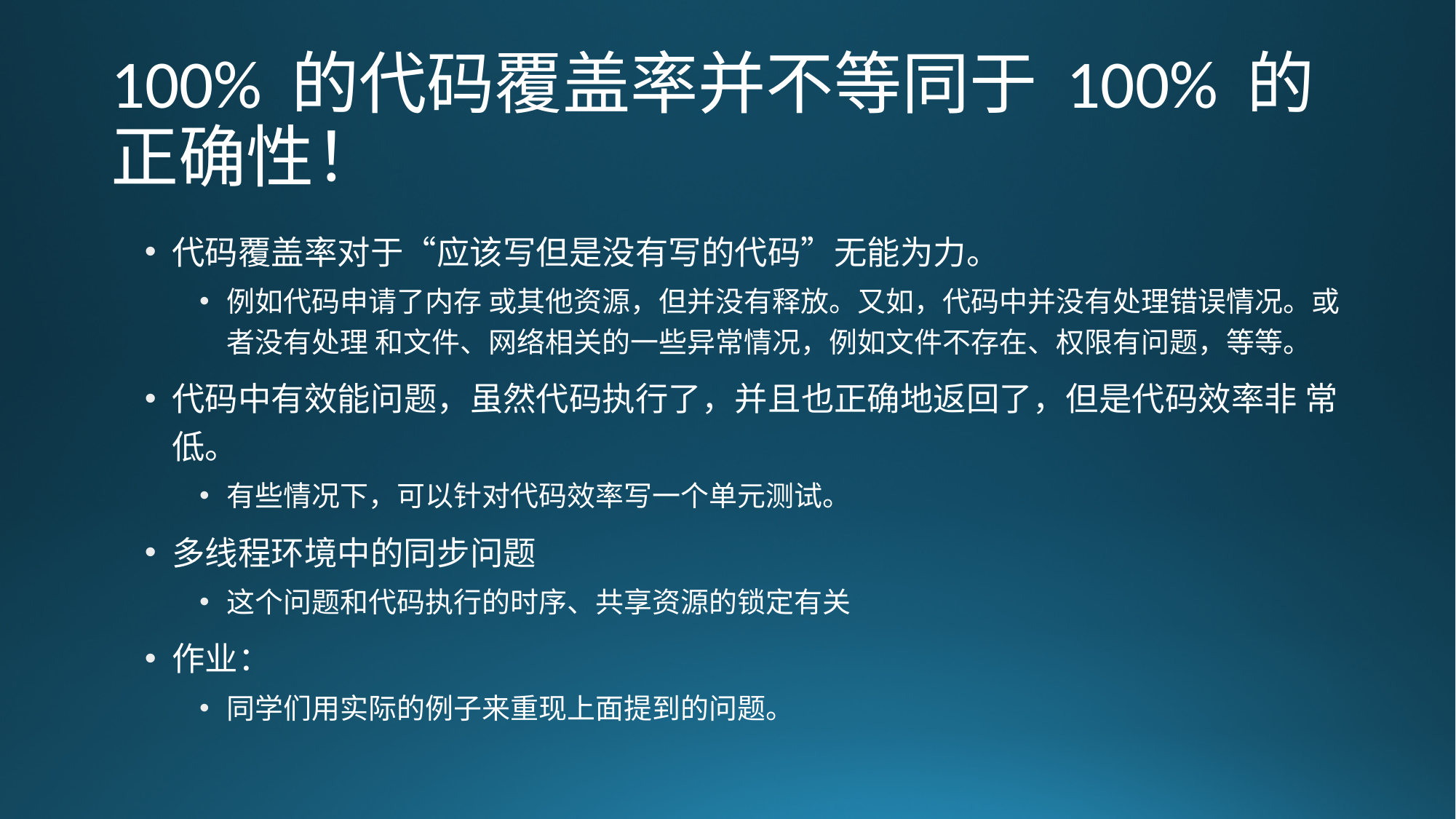

# 100% 的代码覆盖率并不等同于 100% 的正确性！
代码覆盖率对于“应该写但是没有写的代码”无能为力。
例如代码申请了内存 或其他资源，但并没有释放。又如，代码中并没有处理错误情况。或者没有处理 和文件、网络相关的一些异常情况，例如文件不存在、权限有问题，等等。
代码中有效能问题，虽然代码执行了，并且也正确地返回了，但是代码效率非 常低。
有些情况下，可以针对代码效率写一个单元测试。
多线程环境中的同步问题
这个问题和代码执行的时序、共享资源的锁定有关
作业：
同学们用实际的例子来重现上面提到的问题。